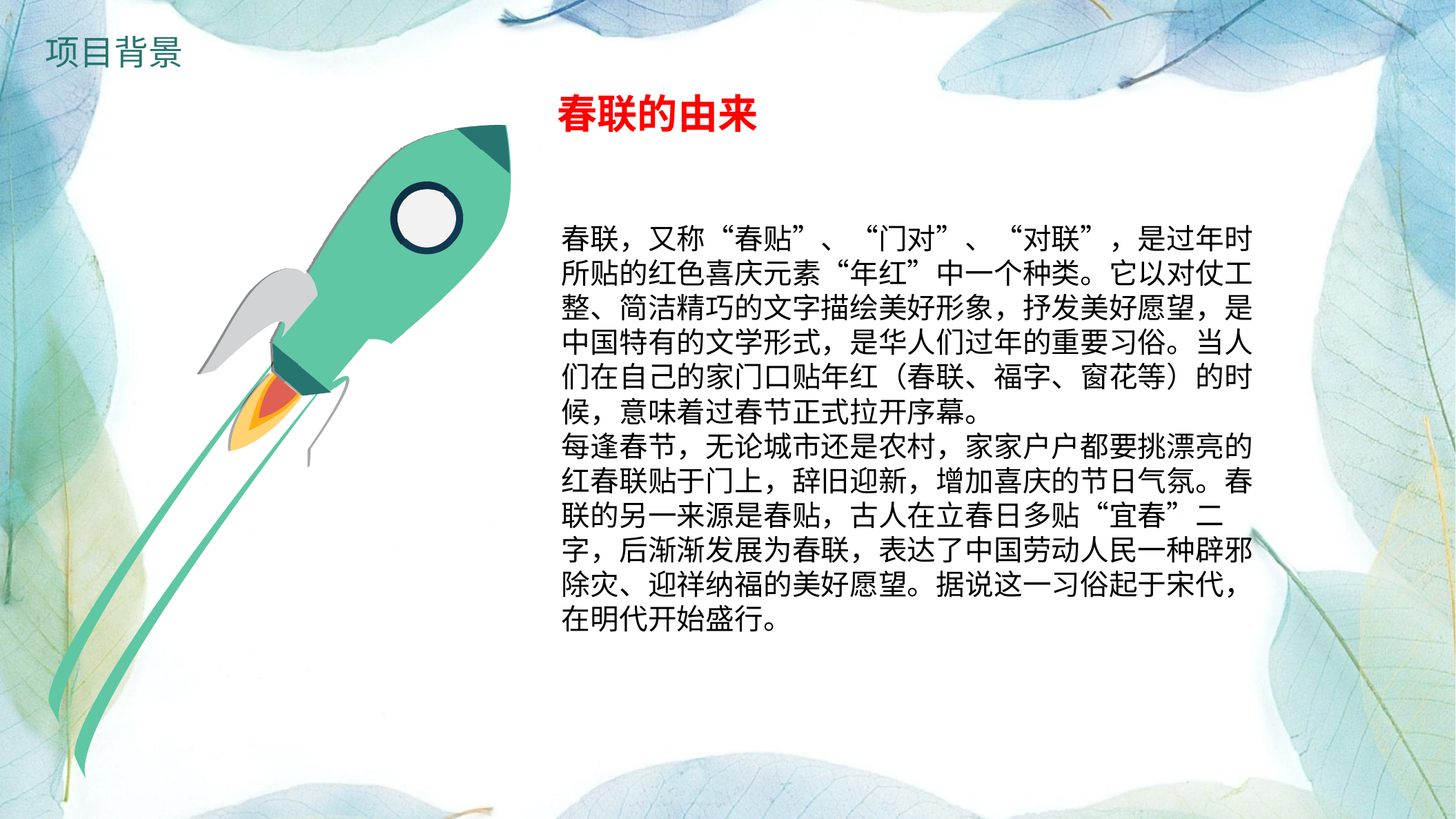

项目背景
春联的由来

春联，又称“春贴”、“门对”、“对联”，是过年时所贴的红色喜庆元素“年红”中一个种类。它以对仗工整、简洁精巧的文字描绘美好形象，抒发美好愿望，是中国特有的文学形式，是华人们过年的重要习俗。当人们在自己的家门口贴年红（春联、福字、窗花等）的时候，意味着过春节正式拉开序幕。
每逢春节，无论城市还是农村，家家户户都要挑漂亮的红春联贴于门上，辞旧迎新，增加喜庆的节日气氛。春联的另一来源是春贴，古人在立春日多贴“宜春”二字，后渐渐发展为春联，表达了中国劳动人民一种辟邪除灾、迎祥纳福的美好愿望。据说这一习俗起于宋代，在明代开始盛行。